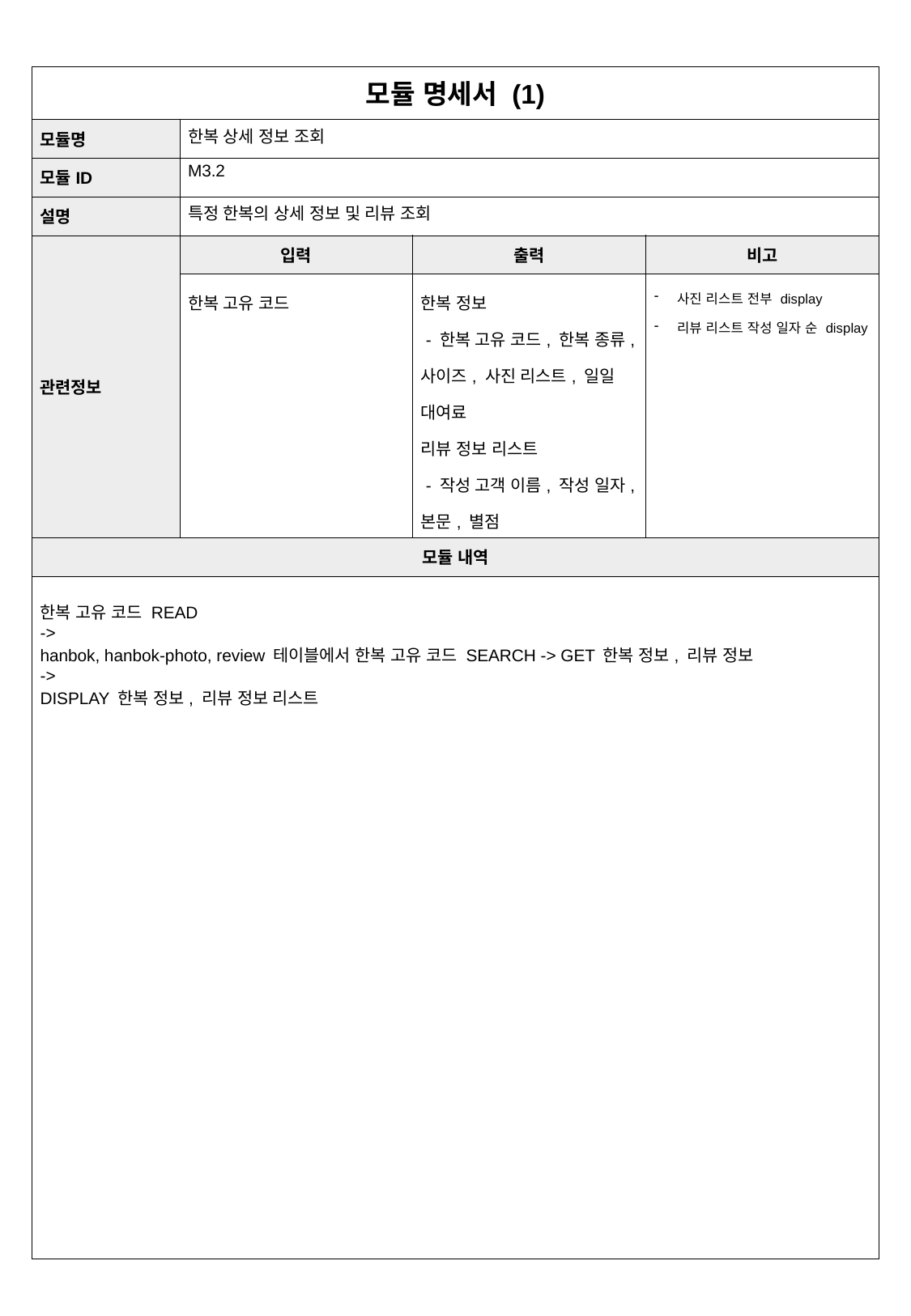

| 모듈 명세서 (1) | 주문신청서작성 |  |  |
| --- | --- | --- | --- |
| 모듈명 | 한복 상세 정보 조회 |  |  |
| 모듈ID | M3.2 |  |  |
| 설명 | 특정 한복의 상세 정보 및 리뷰 조회 |  |  |
| 관련정보 | 입력 | 출력 | 비고 |
|  | 한복 고유 코드 | 한복 정보 - 한복 고유 코드, 한복 종류, 사이즈, 사진 리스트, 일일 대여료 리뷰 정보 리스트 - 작성 고객 이름, 작성 일자, 본문, 별점 | 사진 리스트 전부 display 리뷰 리스트 작성 일자 순 display |
| 모듈 내역 |  |  |  |
| 한복 고유 코드 READ -> hanbok, hanbok-photo, review 테이블에서 한복 고유 코드 SEARCH -> GET 한복 정보, 리뷰 정보 -> DISPLAY 한복 정보, 리뷰 정보 리스트 |  |  |  |